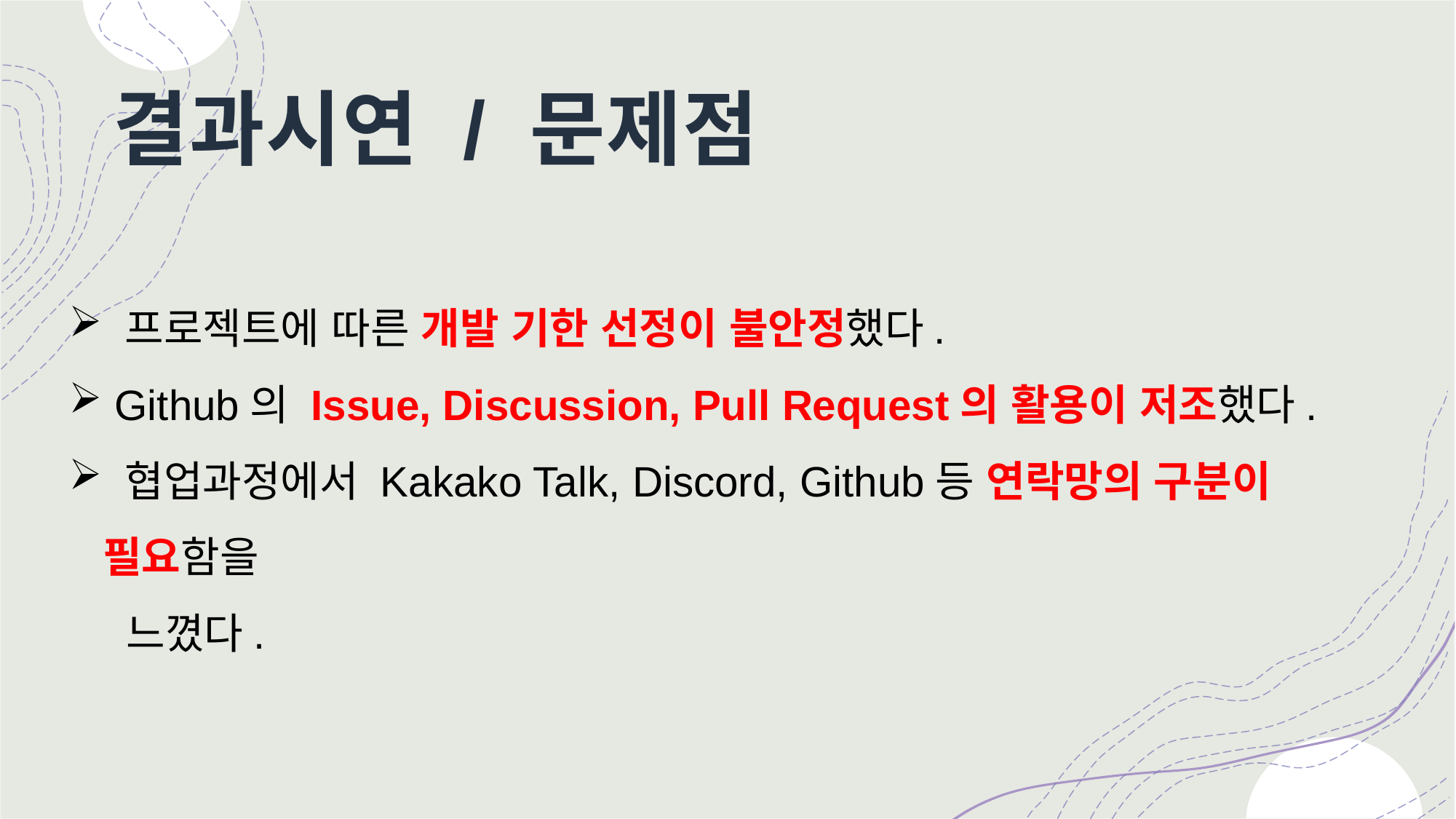

# 결과시연 / 문제점
 프로젝트에 따른 개발 기한 선정이 불안정했다.
 Github의 Issue, Discussion, Pull Request의 활용이 저조했다.
 협업과정에서 Kakako Talk, Discord, Github등 연락망의 구분이 필요함을
    느꼈다.